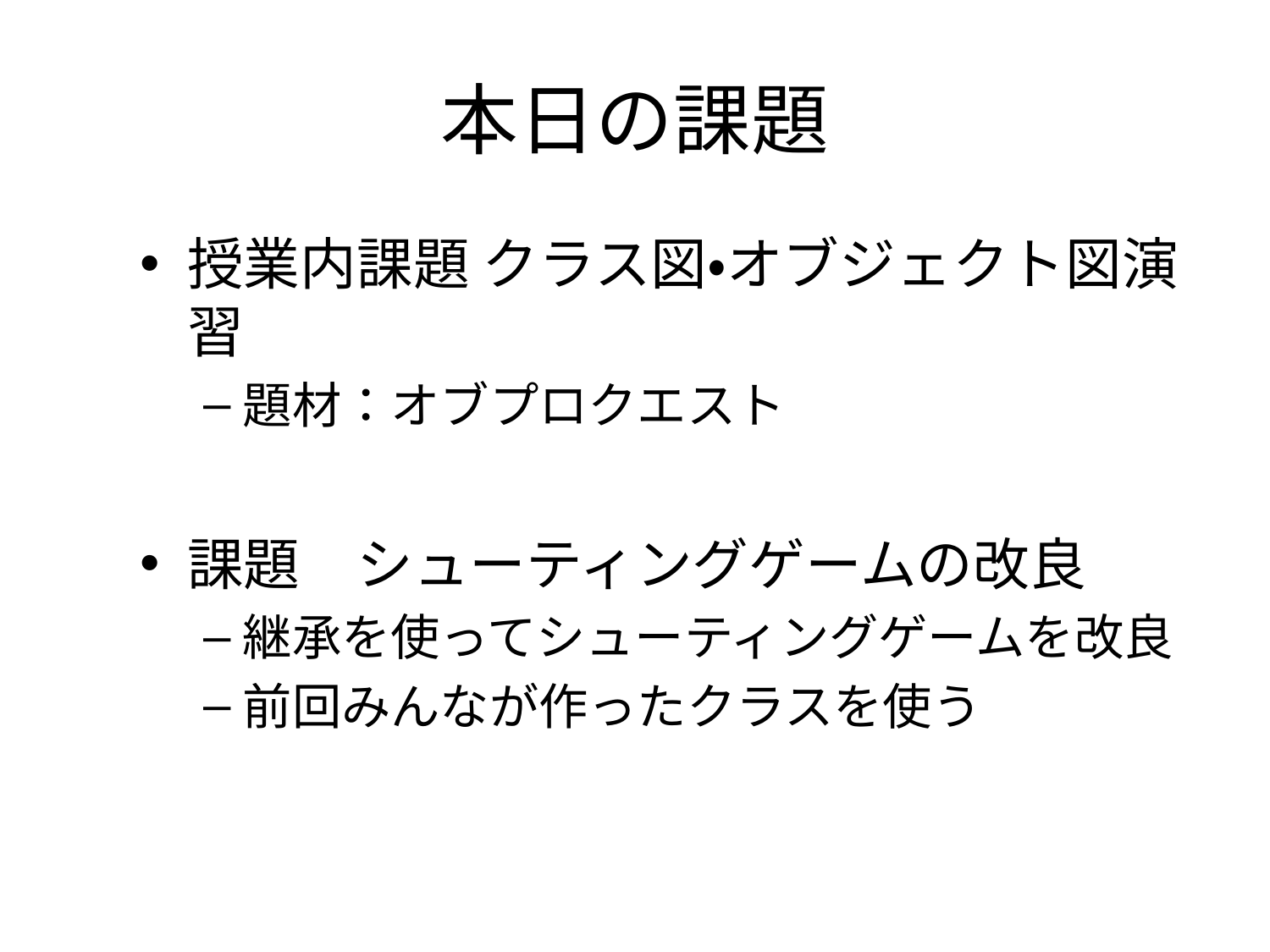

# 本日の課題
授業内課題 クラス図・オブジェクト図演習
題材：オブプロクエスト

課題　シューティングゲームの改良
継承を使ってシューティングゲームを改良
前回みんなが作ったクラスを使う